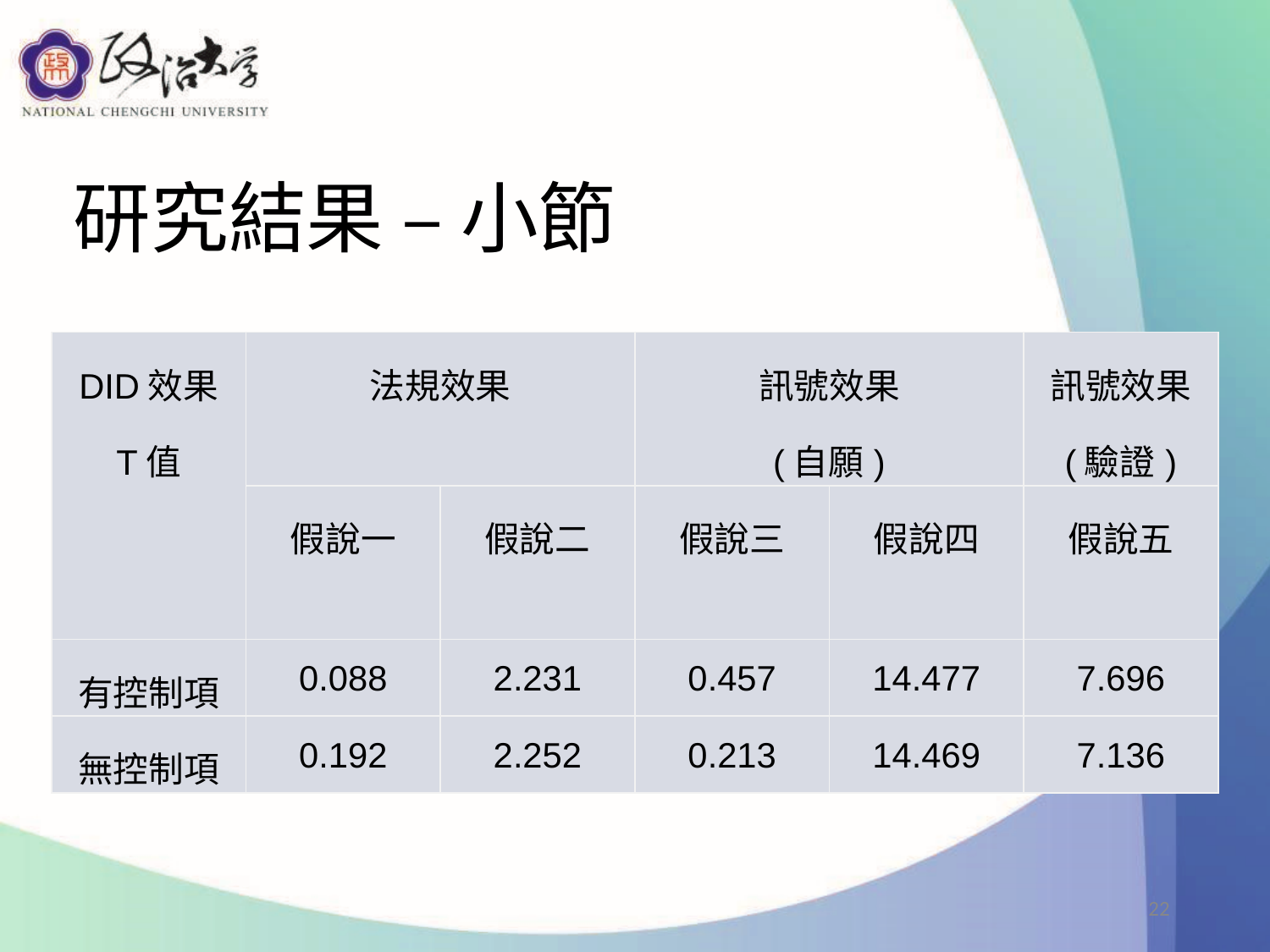

# 研究結果 – 小節
| DID效果 T值 | 法規效果 |  | 訊號效果 (自願) |  | 訊號效果 (驗證) |
| --- | --- | --- | --- | --- | --- |
|  | 假說一 | 假說二 | 假說三 | 假說四 | 假說五 |
| 有控制項 | 0.088 | 2.231 | 0.457 | 14.477 | 7.696 |
| 無控制項 | 0.192 | 2.252 | 0.213 | 14.469 | 7.136 |
22